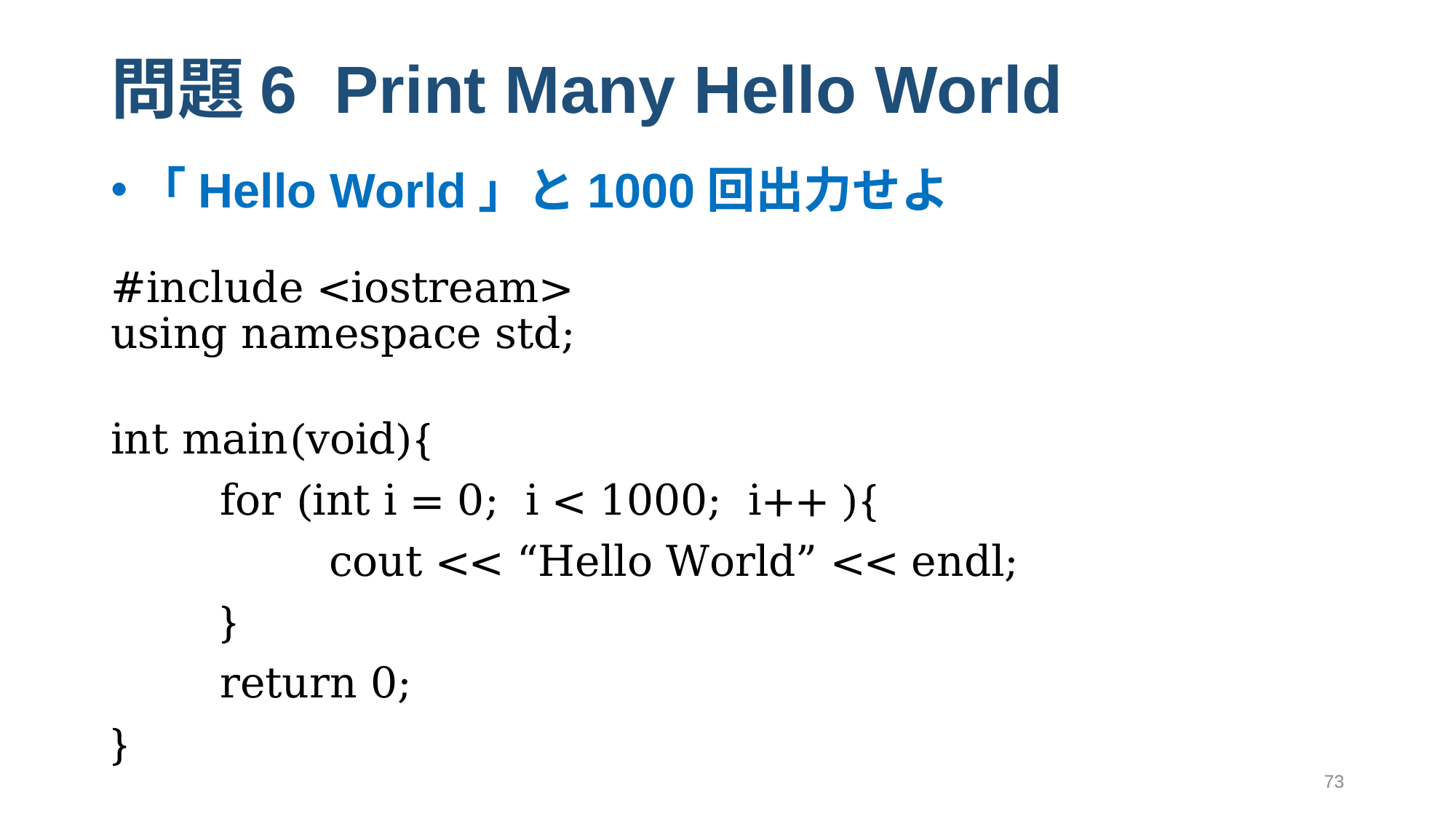

# 問題6  Print Many Hello World
「Hello World」と1000回出力せよ
#include <iostream>
using namespace std;

int main(void){
	for (int i = 0;  i < 1000;  i++ ){
		cout << “Hello World” << endl;
	}
	return 0;
}
73